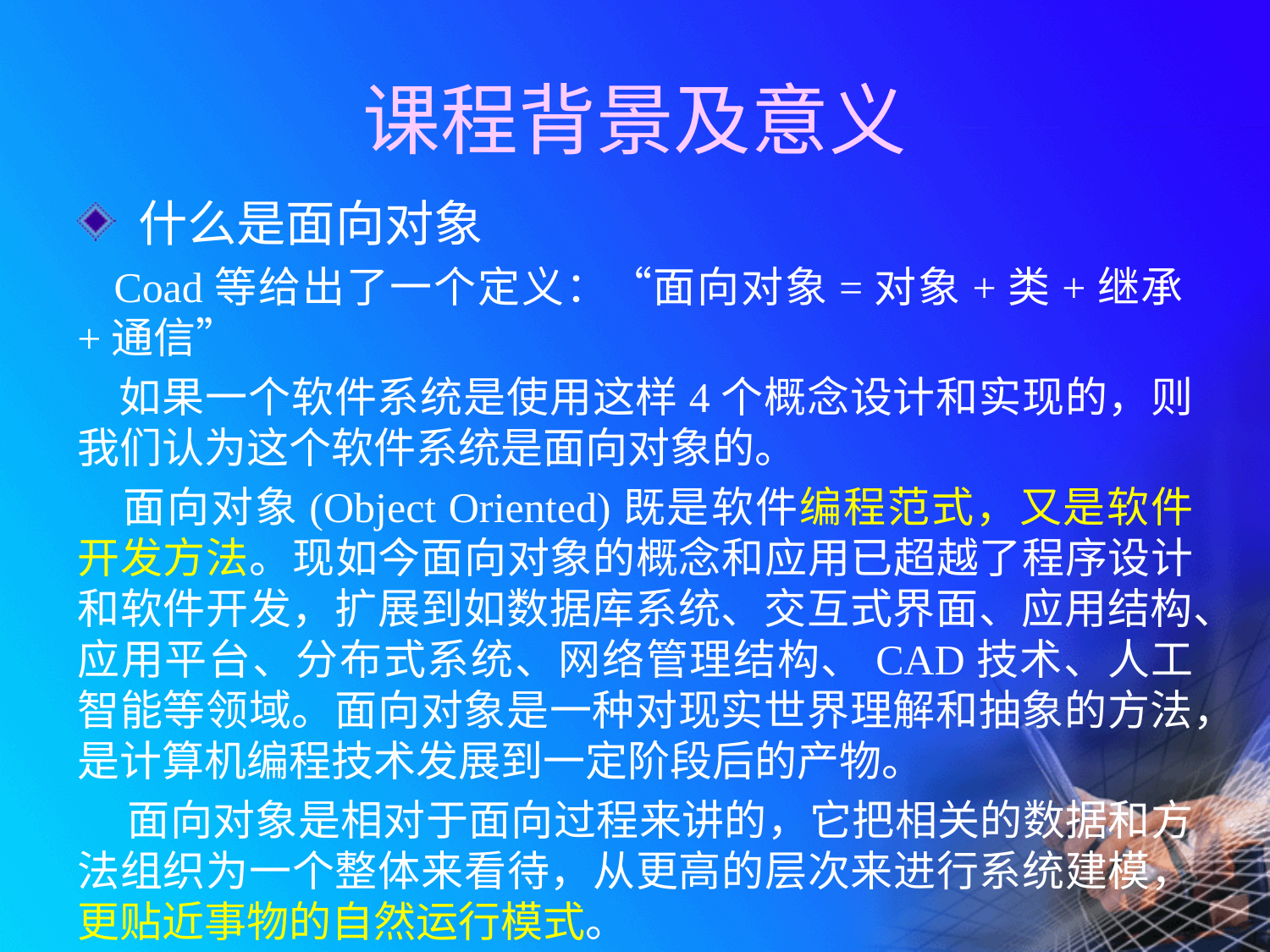

# 课程背景及意义
 什么是面向对象
   Coad等给出了一个定义：“面向对象=对象+类+继承+通信”
   如果一个软件系统是使用这样4个概念设计和实现的，则我们认为这个软件系统是面向对象的。
   面向对象(Object Oriented)既是软件编程范式，又是软件开发方法。现如今面向对象的概念和应用已超越了程序设计和软件开发，扩展到如数据库系统、交互式界面、应用结构、应用平台、分布式系统、网络管理结构、CAD技术、人工智能等领域。面向对象是一种对现实世界理解和抽象的方法，是计算机编程技术发展到一定阶段后的产物。
    面向对象是相对于面向过程来讲的，它把相关的数据和方法组织为一个整体来看待，从更高的层次来进行系统建模，更贴近事物的自然运行模式。